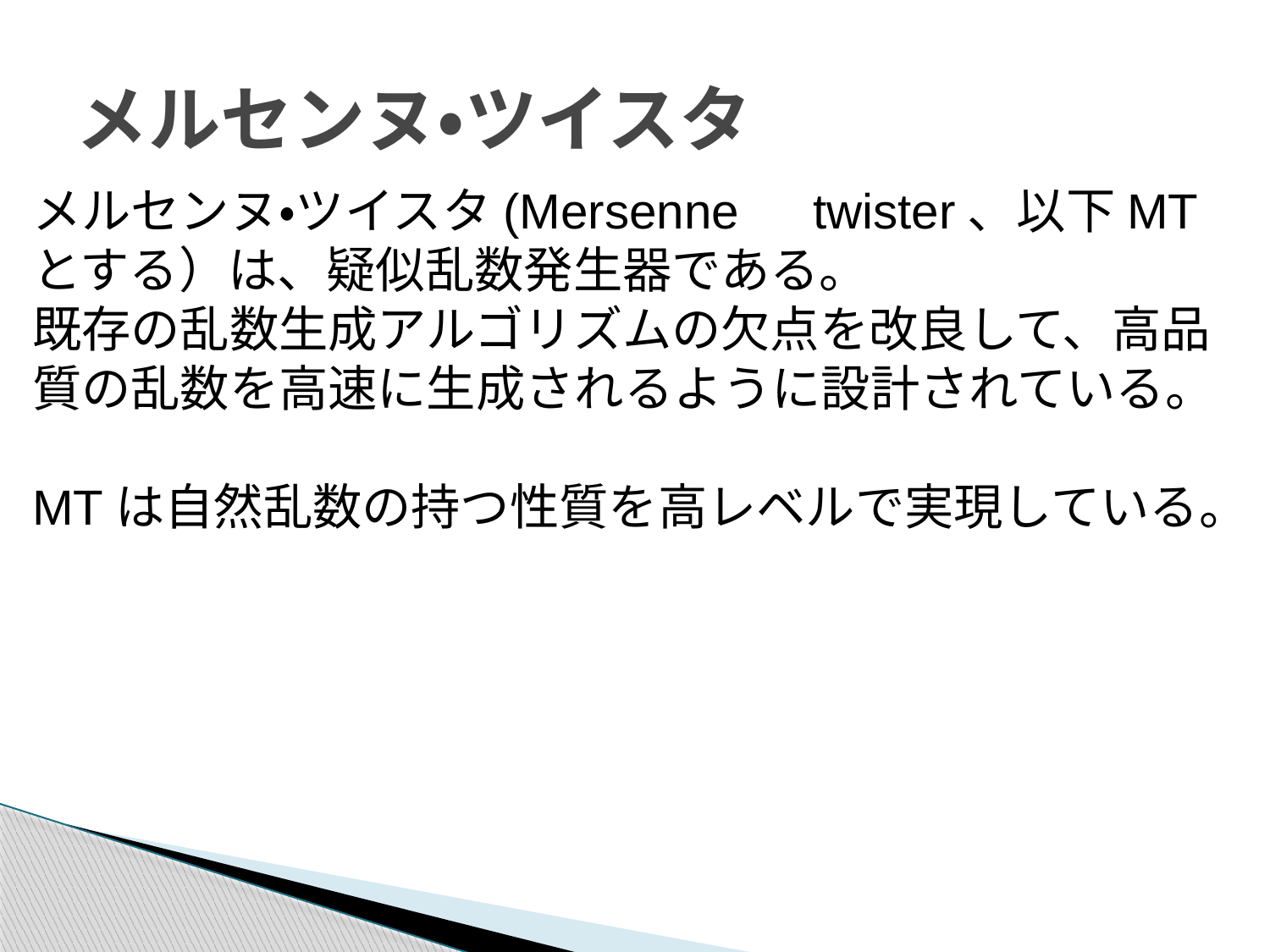

# メルセンヌ・ツイスタ
メルセンヌ・ツイスタ(Mersenne　twister、以下MTとする）は、疑似乱数発生器である。
既存の乱数生成アルゴリズムの欠点を改良して、高品質の乱数を高速に生成されるように設計されている。

MTは自然乱数の持つ性質を高レベルで実現している。